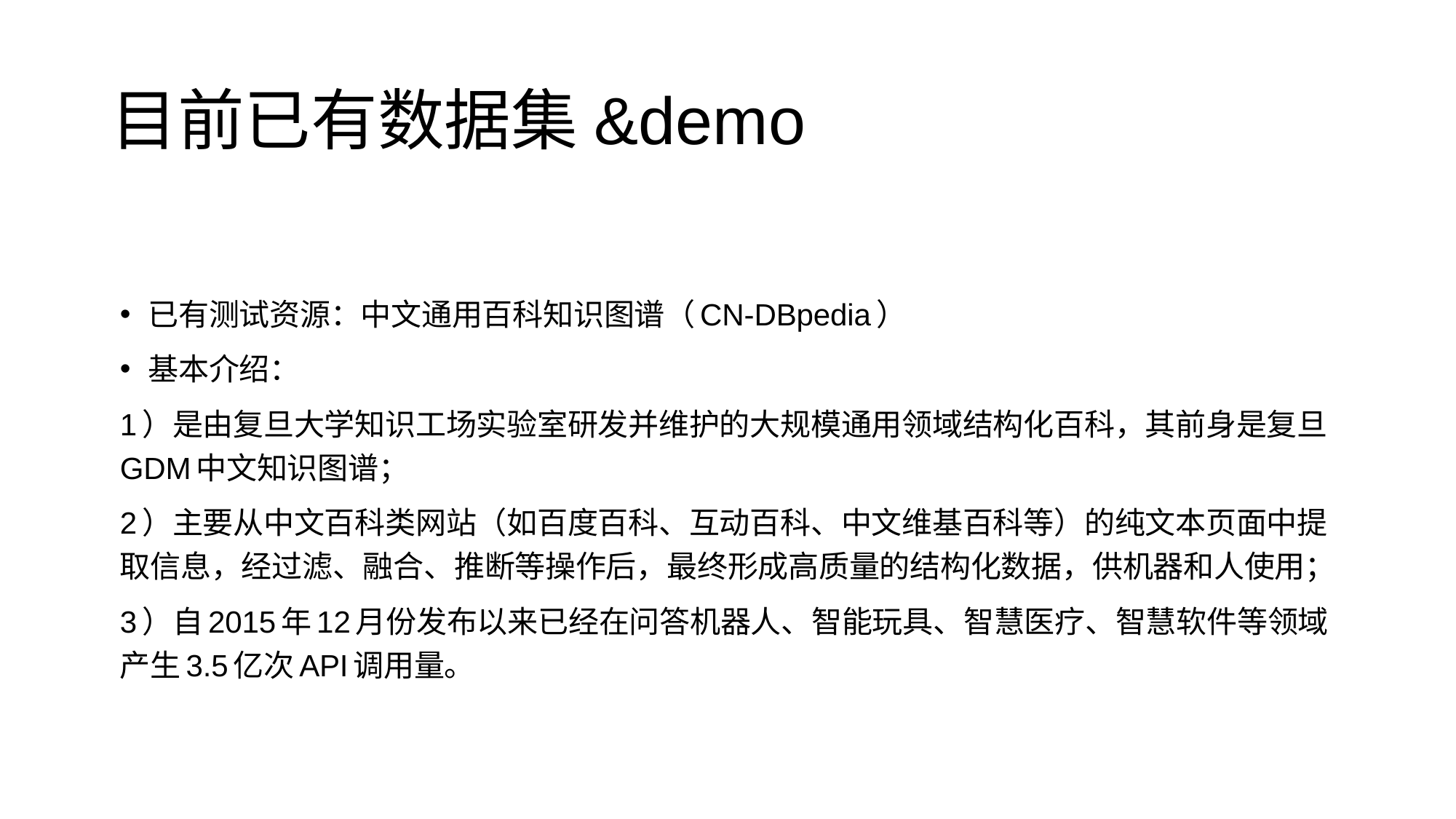

# 目前已有数据集&demo
已有测试资源：中文通用百科知识图谱（CN-DBpedia）
基本介绍：
1）是由复旦大学知识工场实验室研发并维护的大规模通用领域结构化百科，其前身是复旦GDM中文知识图谱；
2）主要从中文百科类网站（如百度百科、互动百科、中文维基百科等）的纯文本页面中提取信息，经过滤、融合、推断等操作后，最终形成高质量的结构化数据，供机器和人使用；
3）自2015年12月份发布以来已经在问答机器人、智能玩具、智慧医疗、智慧软件等领域产生3.5亿次API调用量。